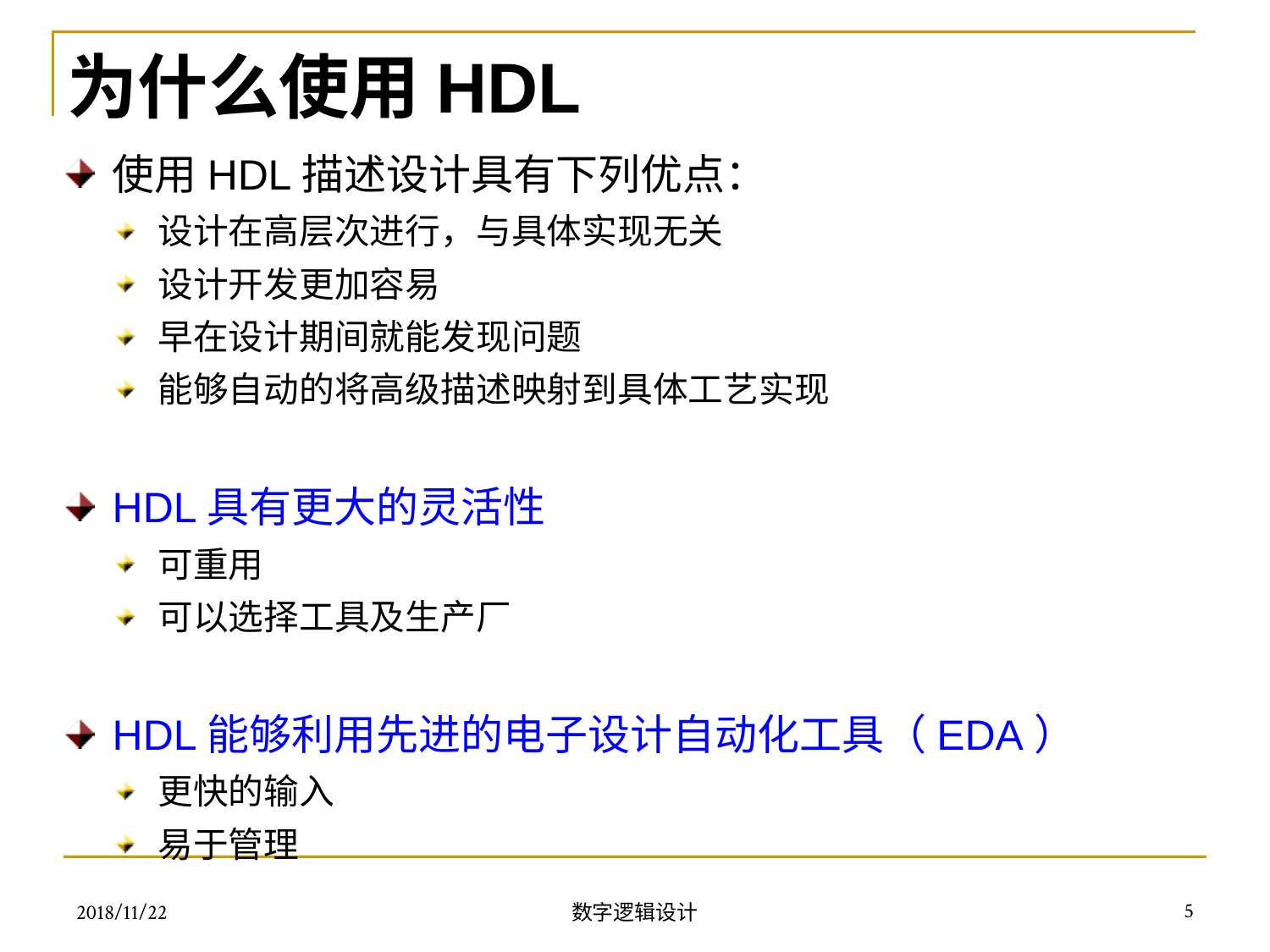

为什么使用HDL
使用HDL描述设计具有下列优点：
设计在高层次进行，与具体实现无关
设计开发更加容易
早在设计期间就能发现问题
能够自动的将高级描述映射到具体工艺实现

HDL具有更大的灵活性
可重用
可以选择工具及生产厂

HDL能够利用先进的电子设计自动化工具（EDA）
更快的输入
易于管理
2018/11/22
5
数字逻辑设计